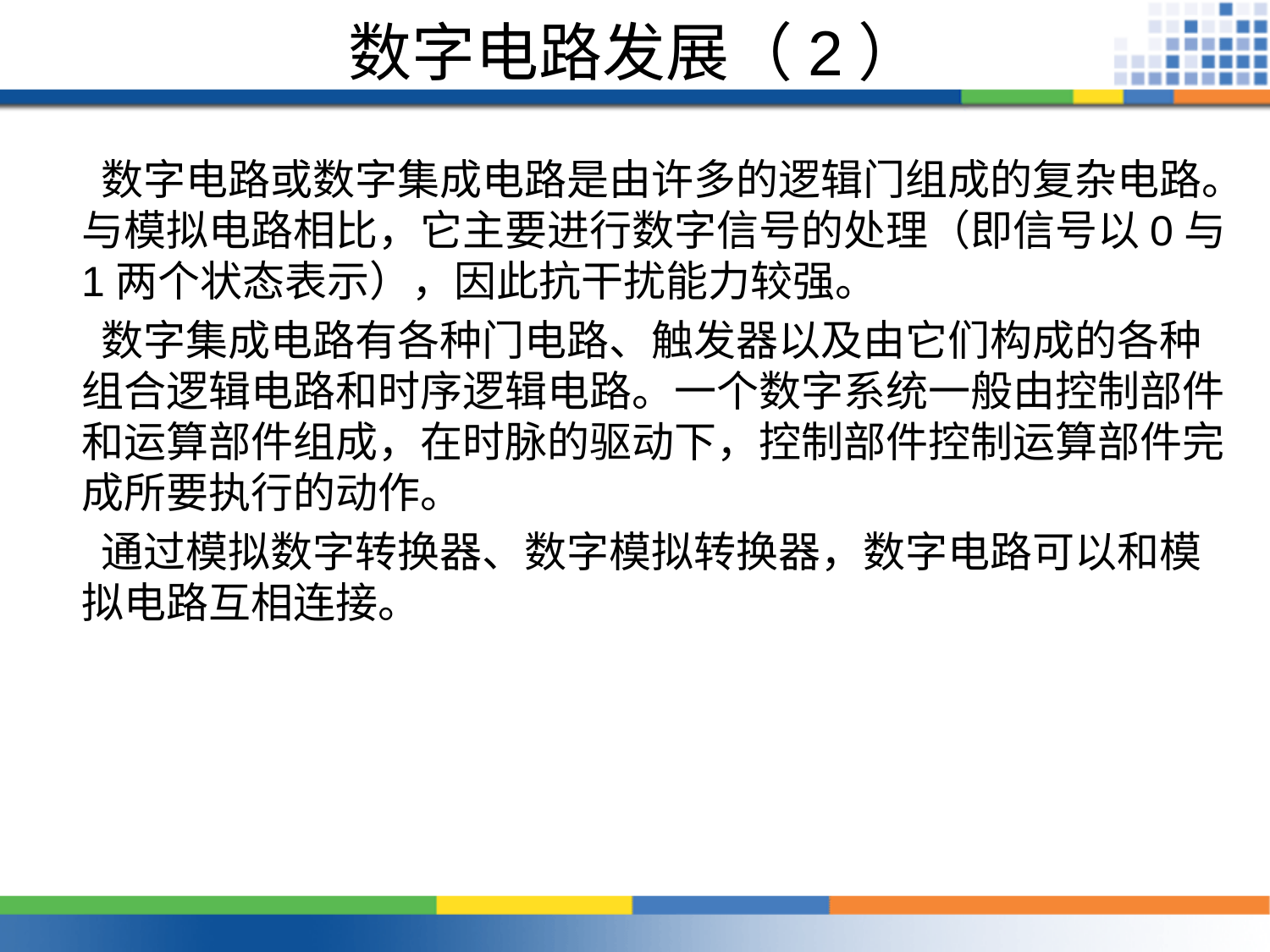

# 数字电路发展（2）
      数字电路或数字集成电路是由许多的逻辑门组成的复杂电路。与模拟电路相比，它主要进行数字信号的处理（即信号以0与1两个状态表示），因此抗干扰能力较强。
      数字集成电路有各种门电路、触发器以及由它们构成的各种组合逻辑电路和时序逻辑电路。一个数字系统一般由控制部件和运算部件组成，在时脉的驱动下，控制部件控制运算部件完成所要执行的动作。
      通过模拟数字转换器、数字模拟转换器，数字电路可以和模拟电路互相连接。